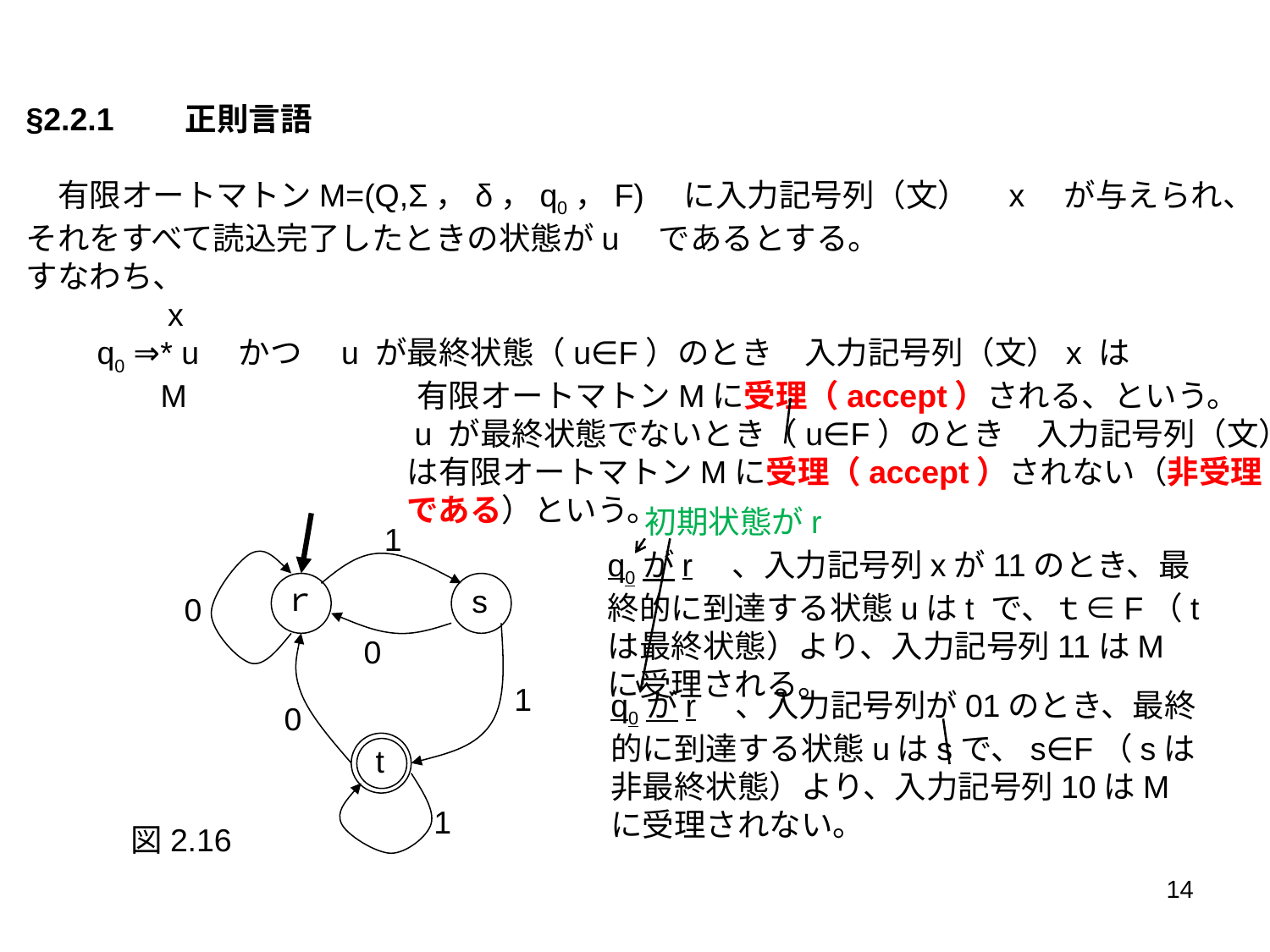

§2.2.1　　正則言語

　有限オートマトンM=(Q,Σ，δ，q0，F)　に入力記号列（文）　x　が与えられ、
それをすべて読込完了したときの状態がu　であるとする。
すなわち、
　　　　 x
　　q0 ⇒* u　かつ　u が最終状態（u∈F）のとき　入力記号列（文）x は
　　　　M　　　　　　　有限オートマトンMに受理（accept）される、という。
　　　　　　　　　　　　u が最終状態でないとき（u∈F）のとき　入力記号列（文）x
　　　　　　　　　　　　は有限オートマトンMに受理（accept）されない（非受理
　　　　　　　　　　　　である）という。

初期状態がr

1

ｒ

s
0

0

1
0

t

1
q0がr　、入力記号列xが11のとき、最終的に到達する状態uはt で、ｔ∈F（tは最終状態）より、入力記号列11はMに受理される。
q0がr　、入力記号列が01のとき、最終的に到達する状態uはsで、s∈F（sは非最終状態）より、入力記号列10はMに受理されない。
図2.16
14